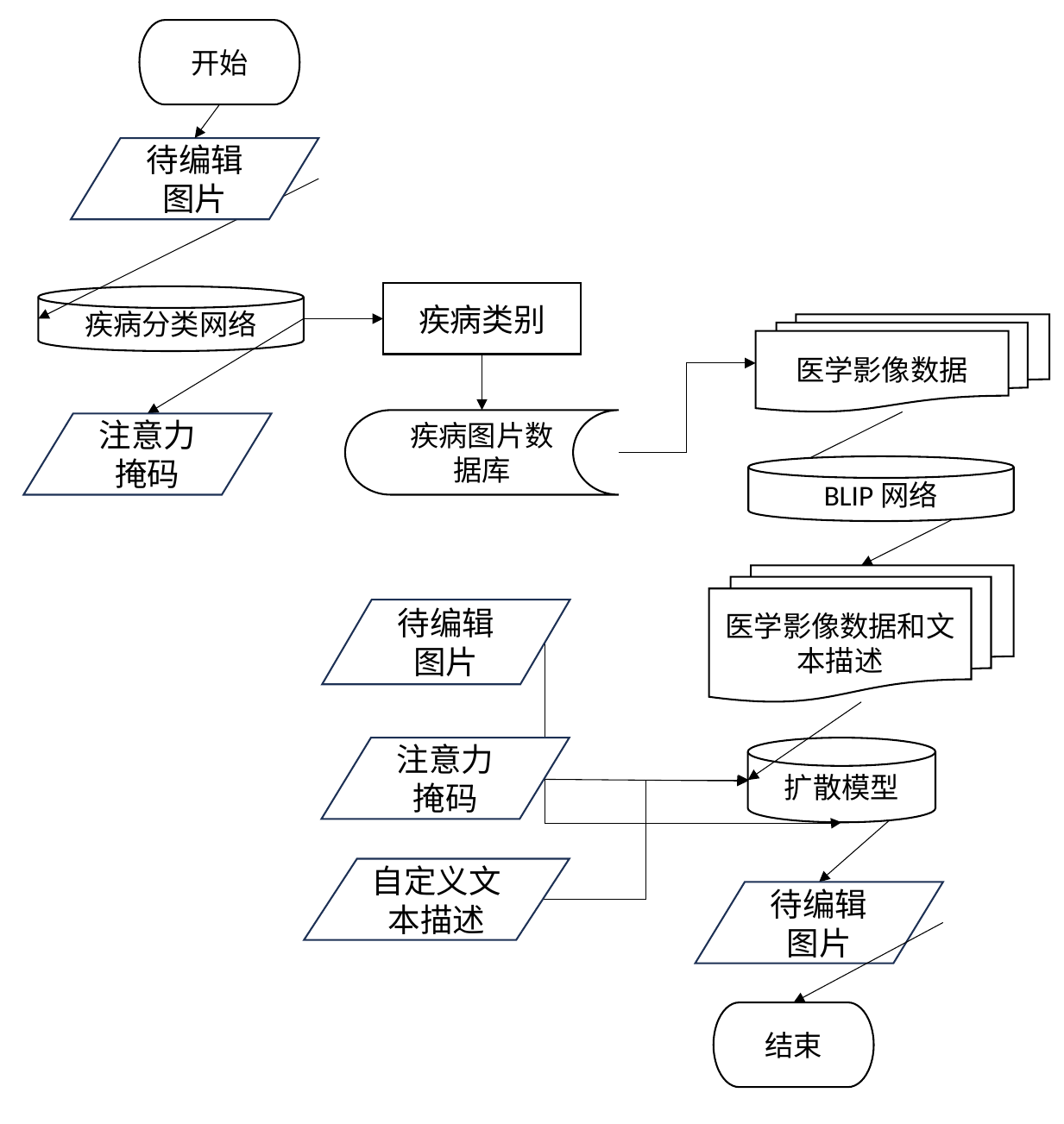

开始
待编辑图片
疾病类别
疾病分类网络
医学影像数据
疾病图片数据库
注意力掩码
BLIP网络
医学影像数据和文本描述
待编辑图片
注意力掩码
扩散模型
自定义文本描述
待编辑图片
结束